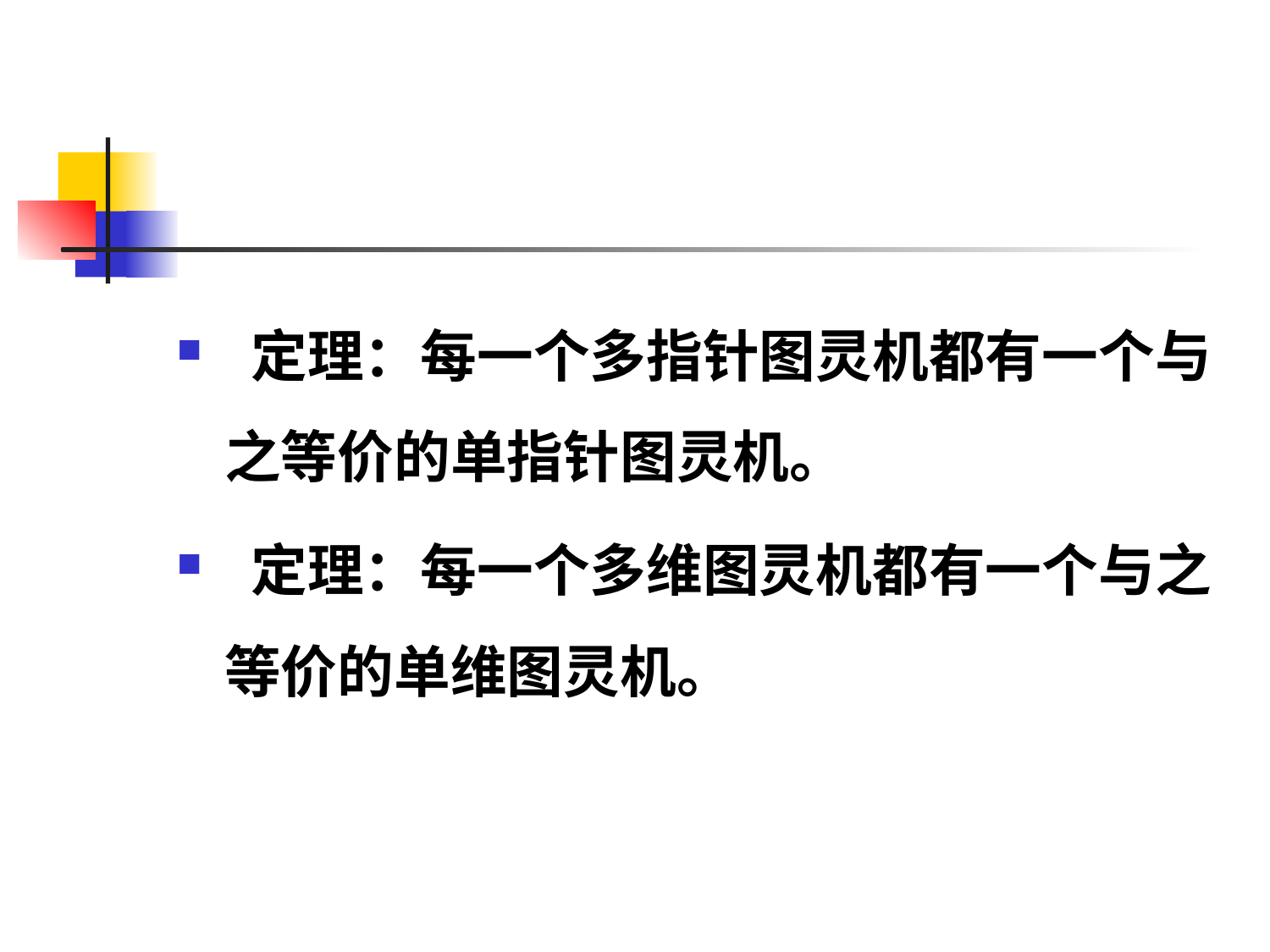

#
 定理：每一个多指针图灵机都有一个与之等价的单指针图灵机。
 定理：每一个多维图灵机都有一个与之等价的单维图灵机。